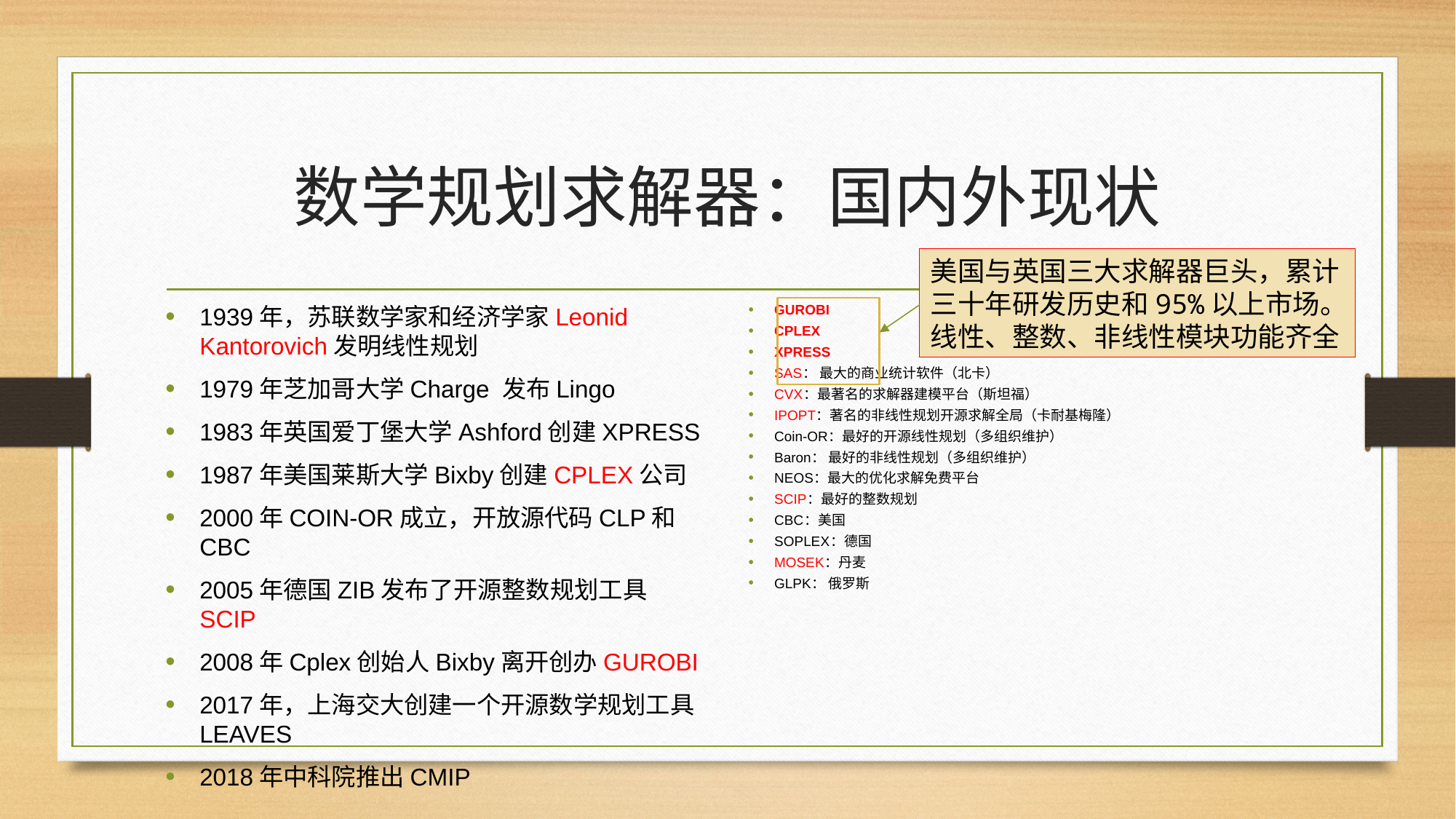

# 数学规划求解器：国内外现状
美国与英国三大求解器巨头，累计三十年研发历史和95%以上市场。线性、整数、非线性模块功能齐全
1939年，苏联数学家和经济学家Leonid Kantorovich发明线性规划
1979年芝加哥大学Charge 发布Lingo
1983年英国爱丁堡大学Ashford创建XPRESS
1987年美国莱斯大学Bixby创建CPLEX公司
2000年COIN-OR成立，开放源代码CLP和CBC
2005年德国ZIB发布了开源整数规划工具SCIP
2008年Cplex创始人Bixby离开创办GUROBI
2017年，上海交大创建一个开源数学规划工具LEAVES
2018年中科院推出CMIP
GUROBI
CPLEX
XPRESS
SAS： 最大的商业统计软件（北卡）
CVX：最著名的求解器建模平台（斯坦福）
IPOPT：著名的非线性规划开源求解全局（卡耐基梅隆）
Coin-OR：最好的开源线性规划（多组织维护）
Baron： 最好的非线性规划（多组织维护）
NEOS：最大的优化求解免费平台
SCIP：最好的整数规划
CBC：美国
SOPLEX：德国
MOSEK：丹麦
GLPK： 俄罗斯